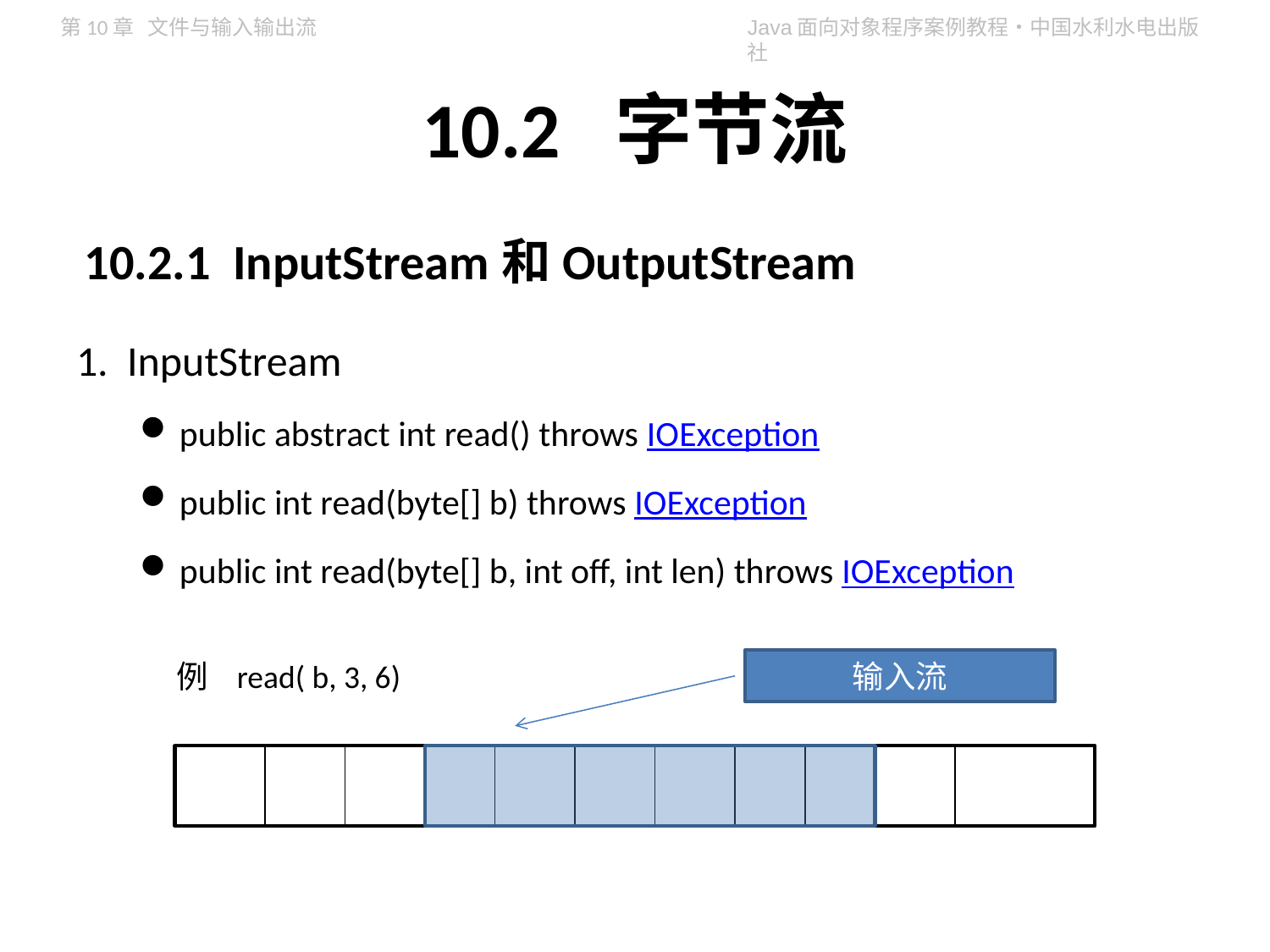

# 10.2  字节流
10.2.1  InputStream和OutputStream
1.  InputStream
public abstract int read() throws IOException
public int read(byte[] b) throws IOException
public int read(byte[] b, int off, int len) throws IOException

例   read( b, 3, 6)
输入流